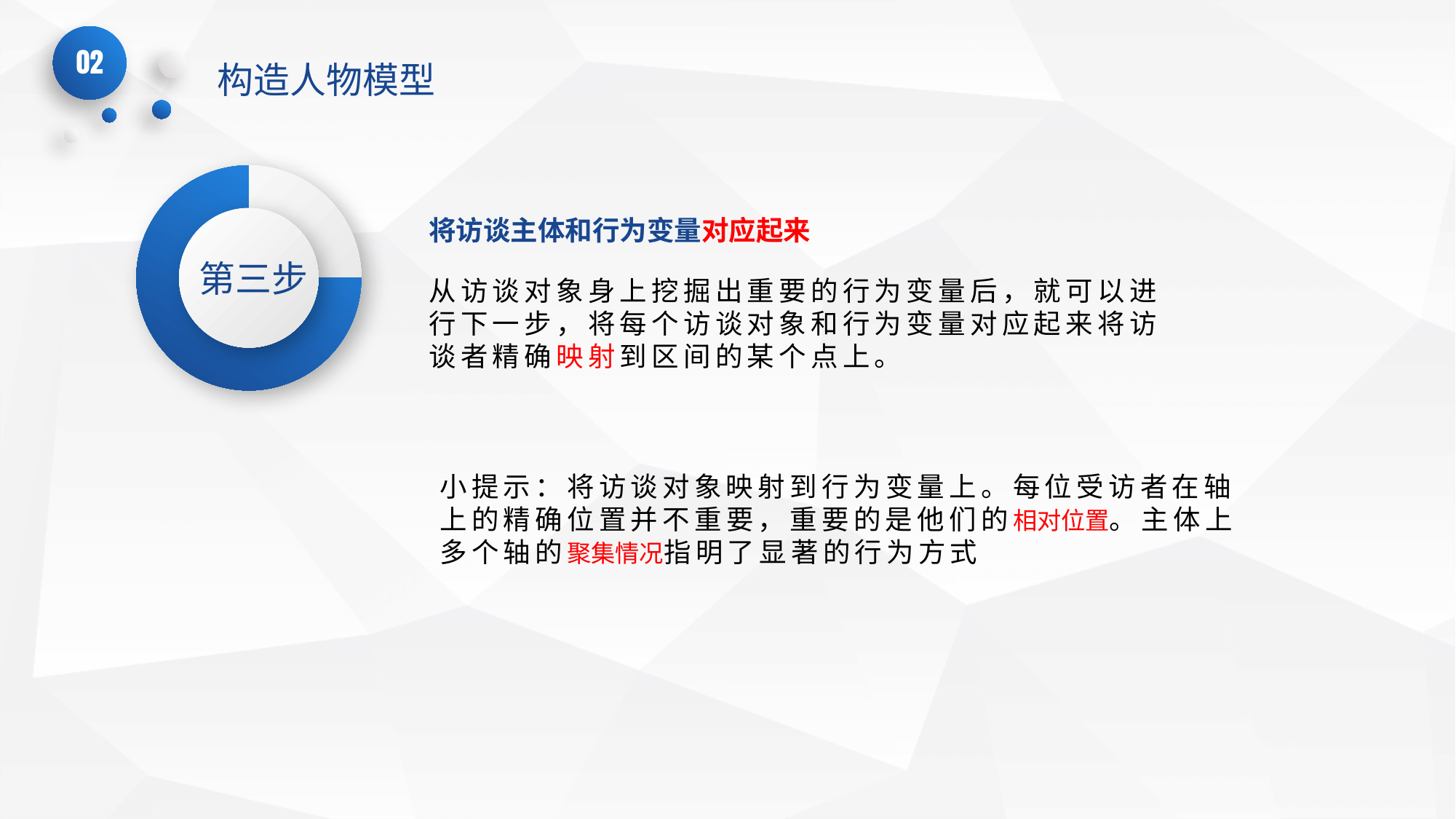

02

构造人物模型

将访谈主体和行为变量对应起来
从访谈对象身上挖掘出重要的行为变量后，就可以进行下一步，将每个访谈对象和行为变量对应起来将访谈者精确映射到区间的某个点上。

第三步
小提示：将访谈对象映射到行为变量上。每位受访者在轴上的精确位置并不重要，重要的是他们的相对位置。主体上多个轴的聚集情况指明了显著的行为方式